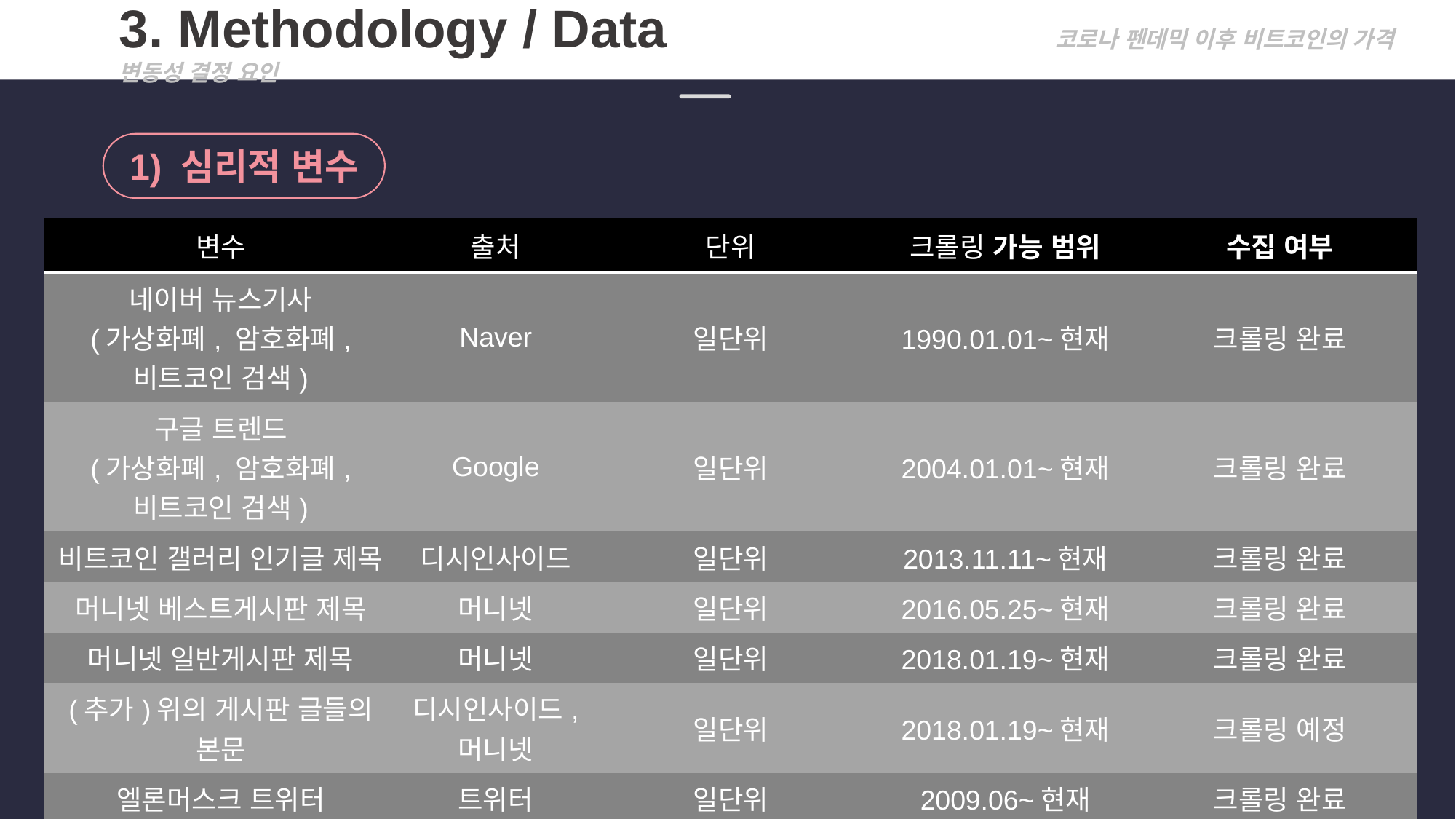

3. Methodology / Data			         코로나 펜데믹 이후 비트코인의 가격 변동성 결정 요인

1) 심리적 변수
| 변수 | 출처 | 단위 | 크롤링 가능 범위 | 수집 여부 |
| --- | --- | --- | --- | --- |
| 네이버 뉴스기사 (가상화폐, 암호화폐, 비트코인 검색) | Naver | 일단위 | 1990.01.01~현재 | 크롤링 완료 |
| 구글 트렌드 (가상화폐, 암호화폐, 비트코인 검색) | Google | 일단위 | 2004.01.01~현재 | 크롤링 완료 |
| 비트코인 갤러리 인기글 제목 | 디시인사이드 | 일단위 | 2013.11.11~현재 | 크롤링 완료 |
| 머니넷 베스트게시판 제목 | 머니넷 | 일단위 | 2016.05.25~현재 | 크롤링 완료 |
| 머니넷 일반게시판 제목 | 머니넷 | 일단위 | 2018.01.19~현재 | 크롤링 완료 |
| (추가)위의 게시판 글들의 본문 | 디시인사이드, 머니넷 | 일단위 | 2018.01.19~현재 | 크롤링 예정 |
| 엘론머스크 트위터 | 트위터 | 일단위 | 2009.06~현재 | 크롤링 완료 |